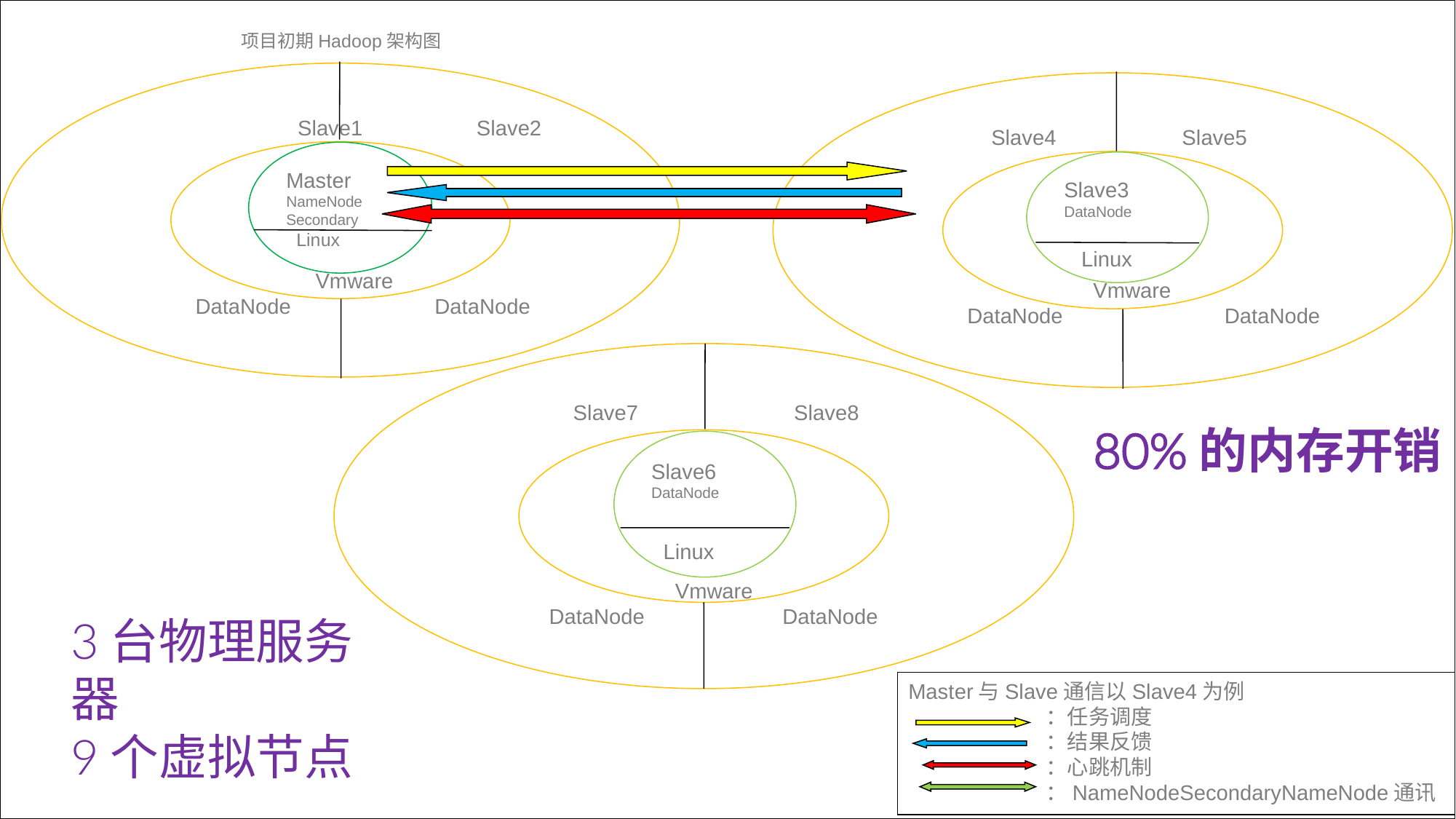

读书派booklist免费出品
禁止任何二次分享、售卖
本人法律专业，请勿以身试法
读书派booklist免费出品
这部分内容不影响PPT播放
尊重原创，请勿以身试法，二次分享或倒卖

                                Slave1                   Slave2

                                  Vmware
              DataNode                        DataNode

                  Slave4                     Slave5

                                   Vmware
              DataNode                           DataNode

Master
NameNode
Secondary
  Linux

Slave3
DataNode

 Linux

                    Slave7                          Slave8

                                     Vmware
                DataNode                       DataNode

Slave6
DataNode

  Linux

Master与Slave通信以Slave4为例
              	     ：任务调度
              	     ：结果反馈
	     ：心跳机制
	     ：NameNodeSecondaryNameNode通讯

点击添加相关标题文字
                                           项目初期Hadoop架构图

请替换文字内容
请替换文字内容，点击添加相关标题文字，修改文字内容，也可以直接复制你的内容到此。，点击添加相关标题文字，修改文字内容，也可以直接复制你的内容到此。
80%的内存开销

80%
60%

文字内容
文字内容
请替换文字内容，点击添加相关标题文字，修改文字内容，也可以直接复制你的内容到此。
请替换文字内容，点击添加相关标题文字，修改文字内容，也可以直接复制你的内容到此。
3台物理服务器
9个虚拟节点

93%
55%

文字内容
文字内容
请替换文字内容，点击添加相关标题文字，修改文字内容，也可以直接复制你的内容到此。
请替换文字内容，点击添加相关标题文字，修改文字内容，也可以直接复制你的内容到此。

读书派booklist免费出品
禁止任何二次分享、售卖
本人法律专业，请勿以身试法
读书派booklist免费出品
这部分内容不影响PPT播放
尊重原创，请勿以身试法，二次分享或倒卖